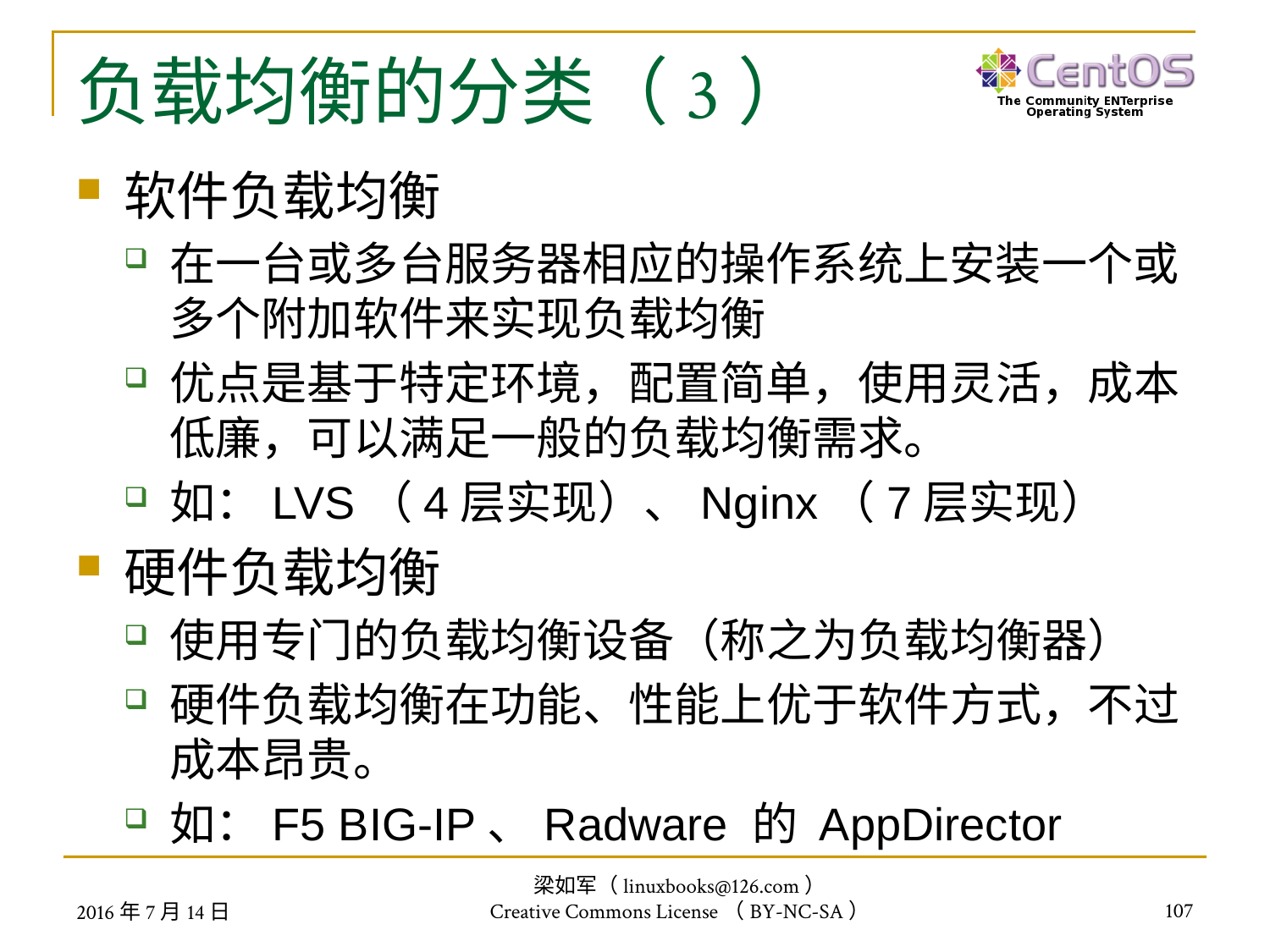

# 负载均衡的分类（3）
软件负载均衡
在一台或多台服务器相应的操作系统上安装一个或多个附加软件来实现负载均衡
优点是基于特定环境，配置简单，使用灵活，成本低廉，可以满足一般的负载均衡需求。
如：LVS（4层实现）、Nginx（7层实现）
硬件负载均衡
使用专门的负载均衡设备（称之为负载均衡器）
硬件负载均衡在功能、性能上优于软件方式，不过成本昂贵。
如：F5 BIG-IP、Radware 的 AppDirector
梁如军（linuxbooks@126.com）
Creative Commons License（BY-NC-SA）
2016年7月14日
107